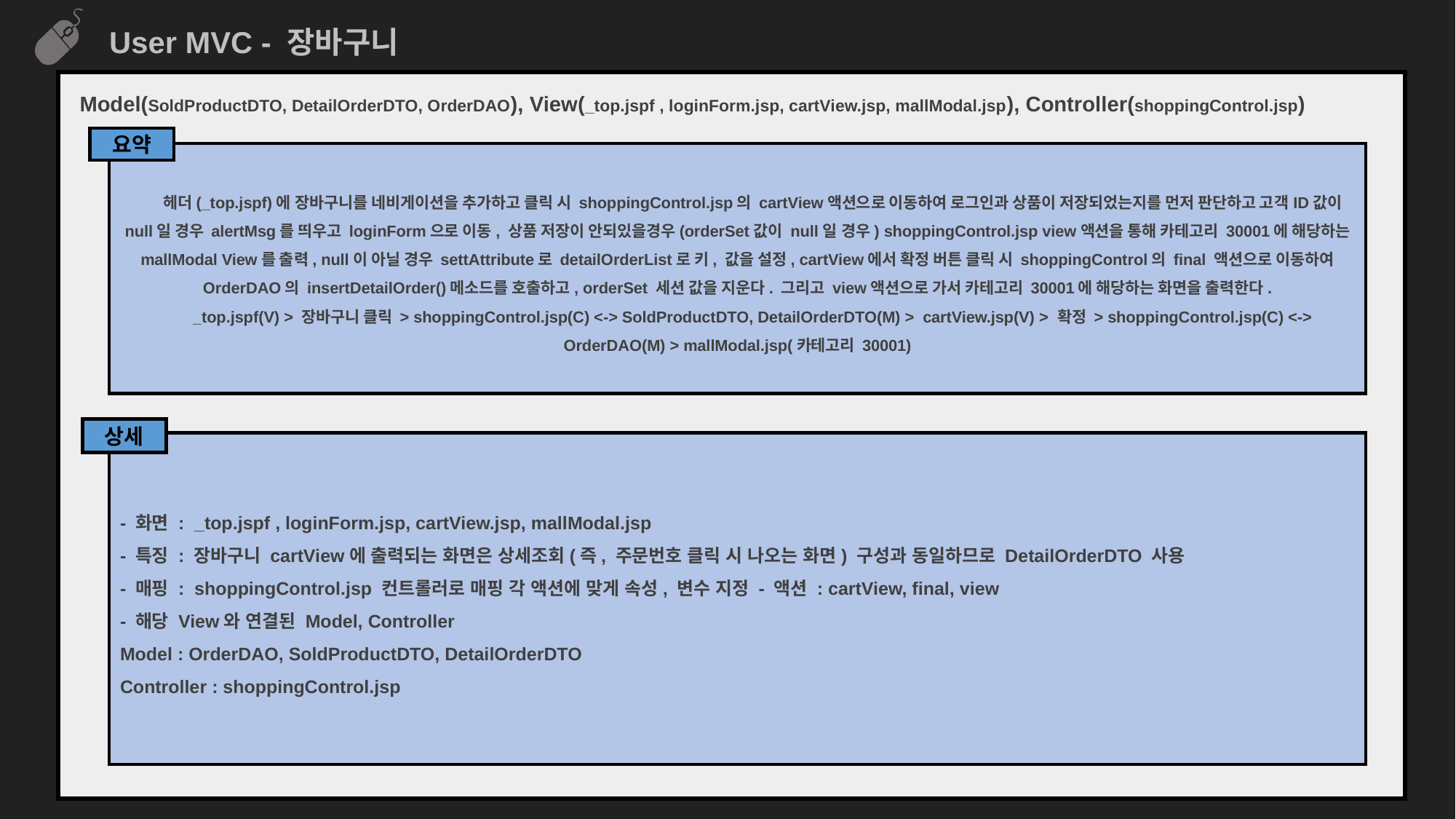

User MVC - 장바구니
Model(SoldProductDTO, DetailOrderDTO, OrderDAO), View(_top.jspf , loginForm.jsp, cartView.jsp, mallModal.jsp), Controller(shoppingControl.jsp)

요약
헤더(_top.jspf)에 장바구니를 네비게이션을 추가하고 클릭 시 shoppingControl.jsp의 cartView액션으로 이동하여 로그인과 상품이 저장되었는지를 먼저 판단하고 고객ID값이 null일 경우 alertMsg를 띄우고 loginForm으로 이동, 상품 저장이 안되있을경우(orderSet값이 null일 경우) shoppingControl.jsp view액션을 통해 카테고리 30001에 해당하는 mallModal View를 출력, null이 아닐 경우 settAttribute로 detailOrderList로 키, 값을 설정, cartView에서 확정 버튼 클릭 시 shoppingControl의 final 액션으로 이동하여 OrderDAO의 insertDetailOrder()메소드를 호출하고, orderSet 세션 값을 지운다. 그리고 view액션으로 가서 카테고리 30001에 해당하는 화면을 출력한다.
_top.jspf(V) > 장바구니 클릭 > shoppingControl.jsp(C) <-> SoldProductDTO, DetailOrderDTO(M) >  cartView.jsp(V) > 확정 > shoppingControl.jsp(C) <-> OrderDAO(M) > mallModal.jsp(카테고리 30001)
상세
- 화면 :  _top.jspf , loginForm.jsp, cartView.jsp, mallModal.jsp
- 특징 : 장바구니 cartView에 출력되는 화면은 상세조회(즉, 주문번호 클릭 시 나오는 화면) 구성과 동일하므로 DetailOrderDTO 사용
- 매핑 :  shoppingControl.jsp 컨트롤러로 매핑 각 액션에 맞게 속성, 변수 지정 - 액션 : cartView, final, view
- 해당 View와 연결된 Model, Controller
Model : OrderDAO, SoldProductDTO, DetailOrderDTO
Controller : shoppingControl.jsp